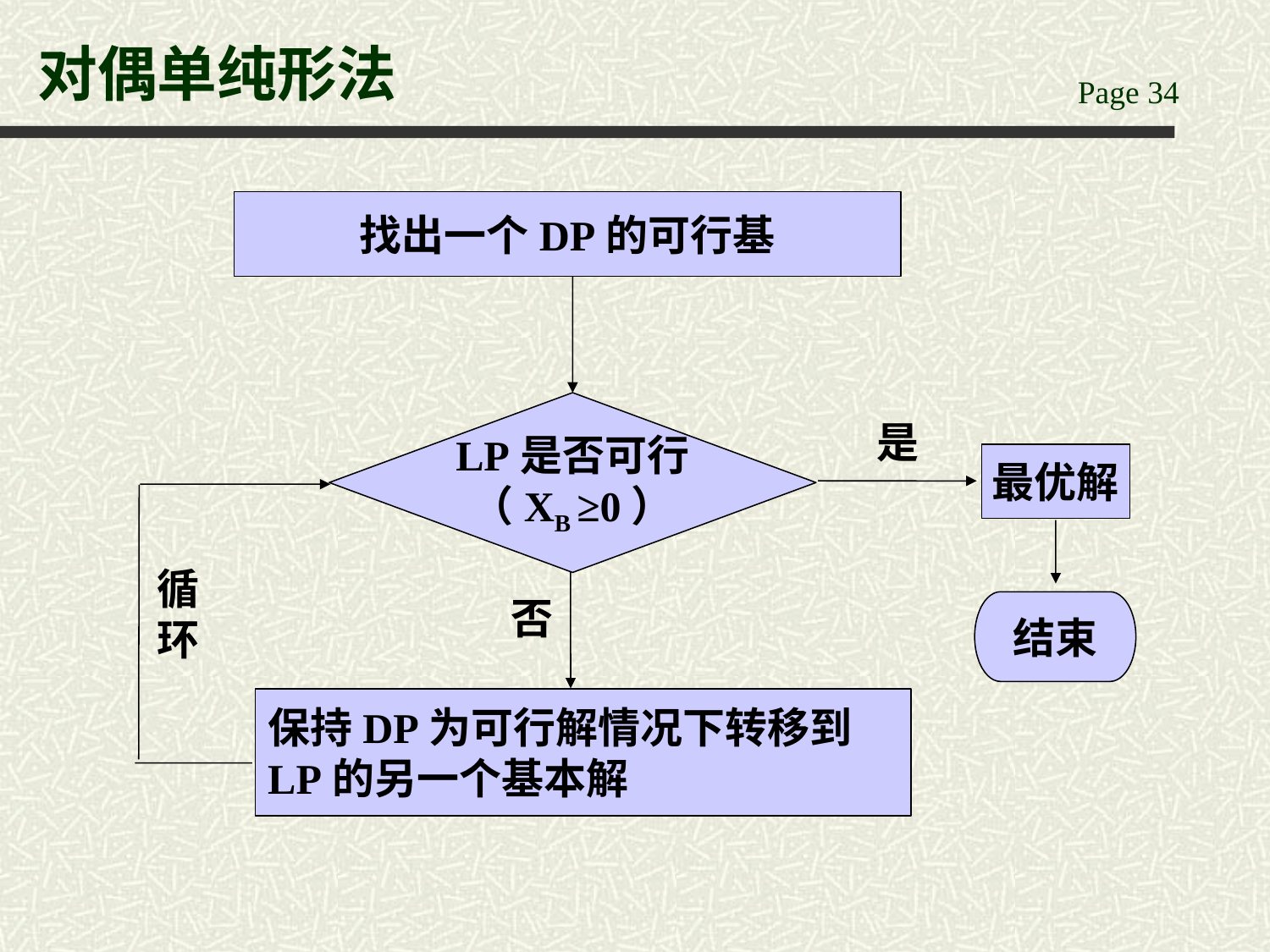

# 对偶单纯形法
找出一个DP的可行基

LP是否可行
（XB ≥0）
是
最优解

循
环

否
结束
保持DP为可行解情况下转移到LP的另一个基本解